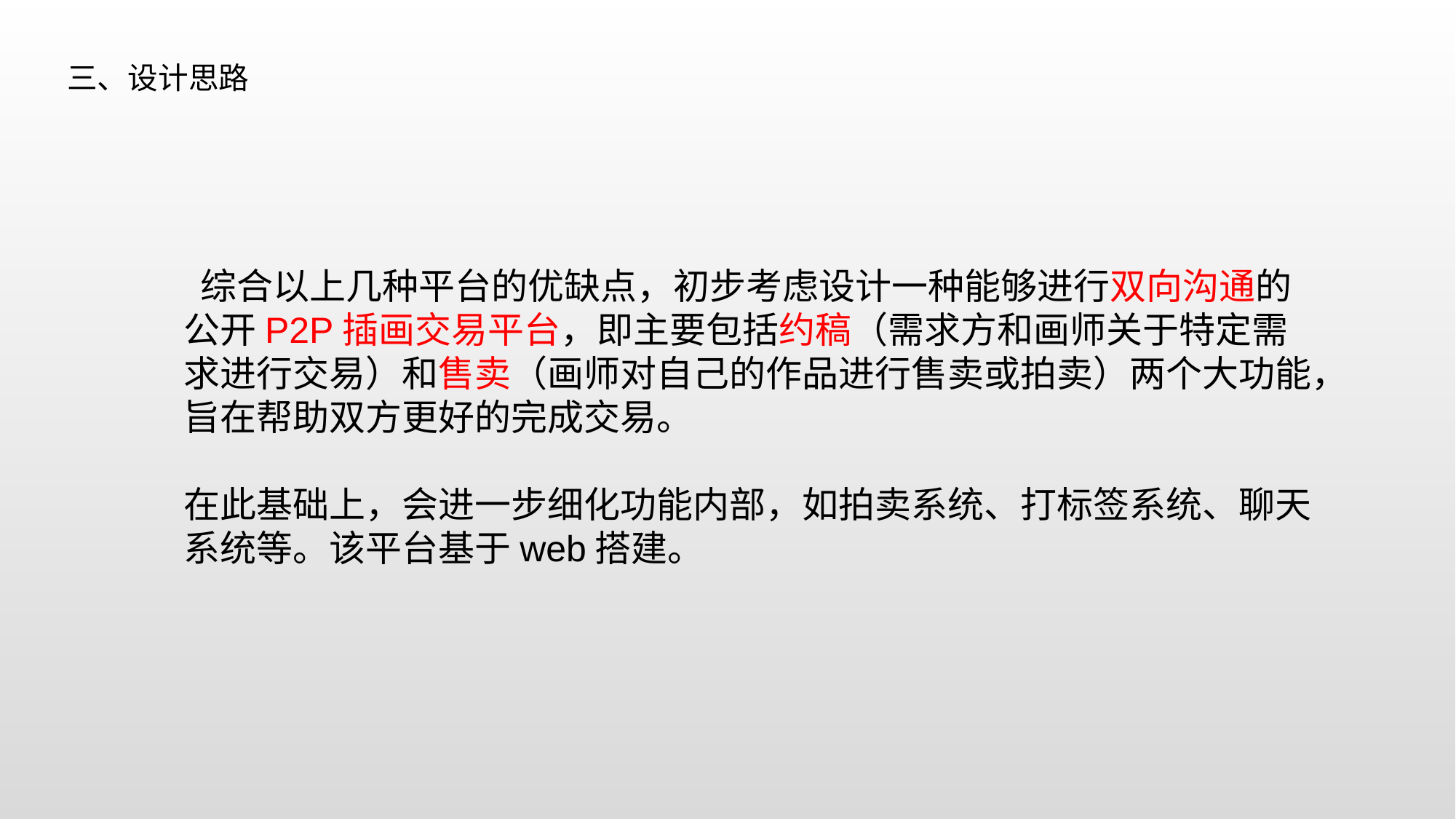

三、设计思路
 综合以上几种平台的优缺点，初步考虑设计一种能够进行双向沟通的公开P2P插画交易平台，即主要包括约稿（需求方和画师关于特定需求进行交易）和售卖（画师对自己的作品进行售卖或拍卖）两个大功能，旨在帮助双方更好的完成交易。

在此基础上，会进一步细化功能内部，如拍卖系统、打标签系统、聊天系统等。该平台基于web搭建。